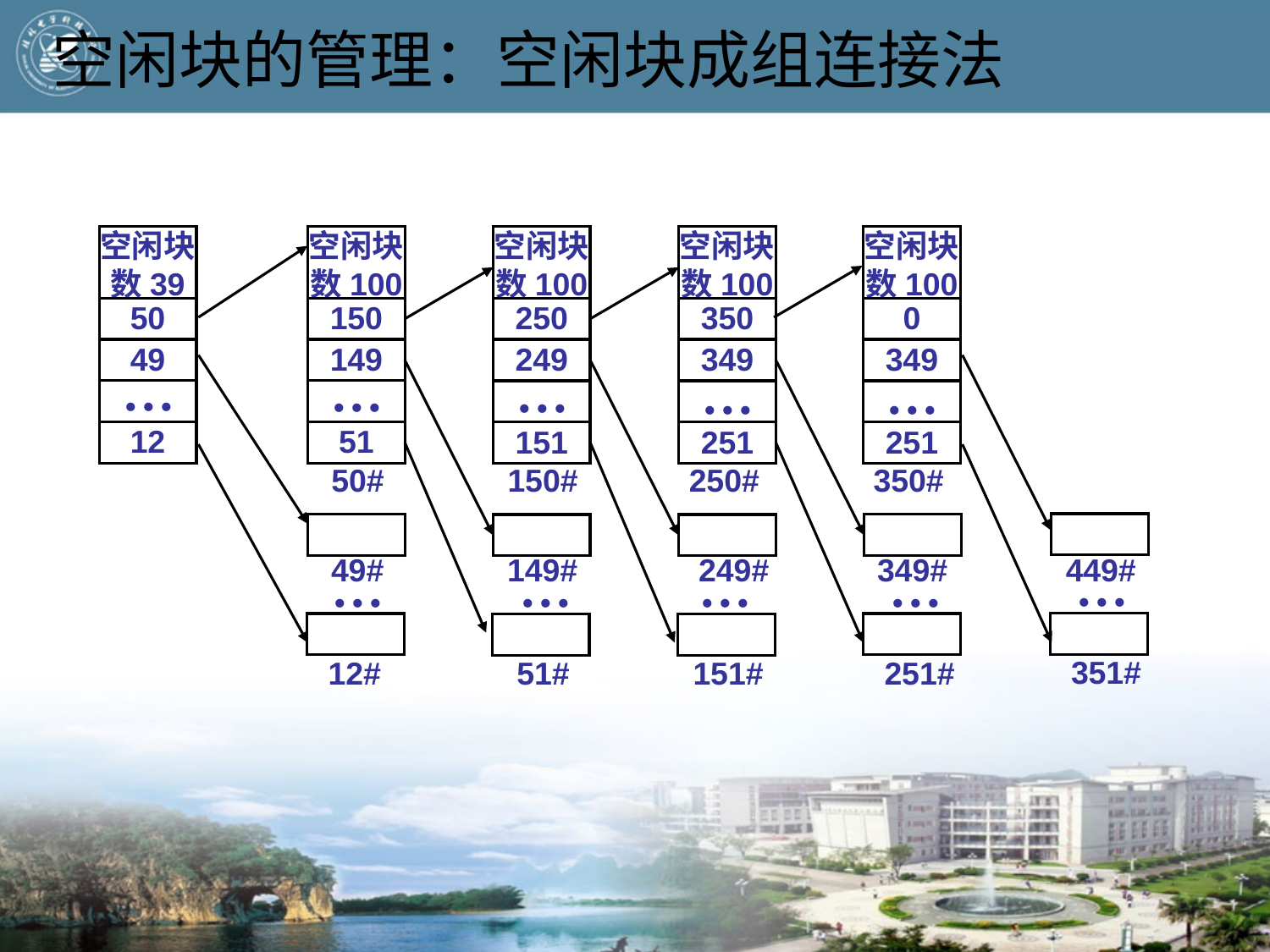

空闲块的管理：空闲块成组连接法
空闲块数39
空闲块数100
空闲块数100
空闲块数100
空闲块数100

50
150
250
350
0
49
149
249
349
349
…
…
…

…
…

12

51
151
251
251

50#
150#
250#
350#

49#
149#
249#
349#
449#
…
…
…
…
…

351#
12#
51#
151#
251#